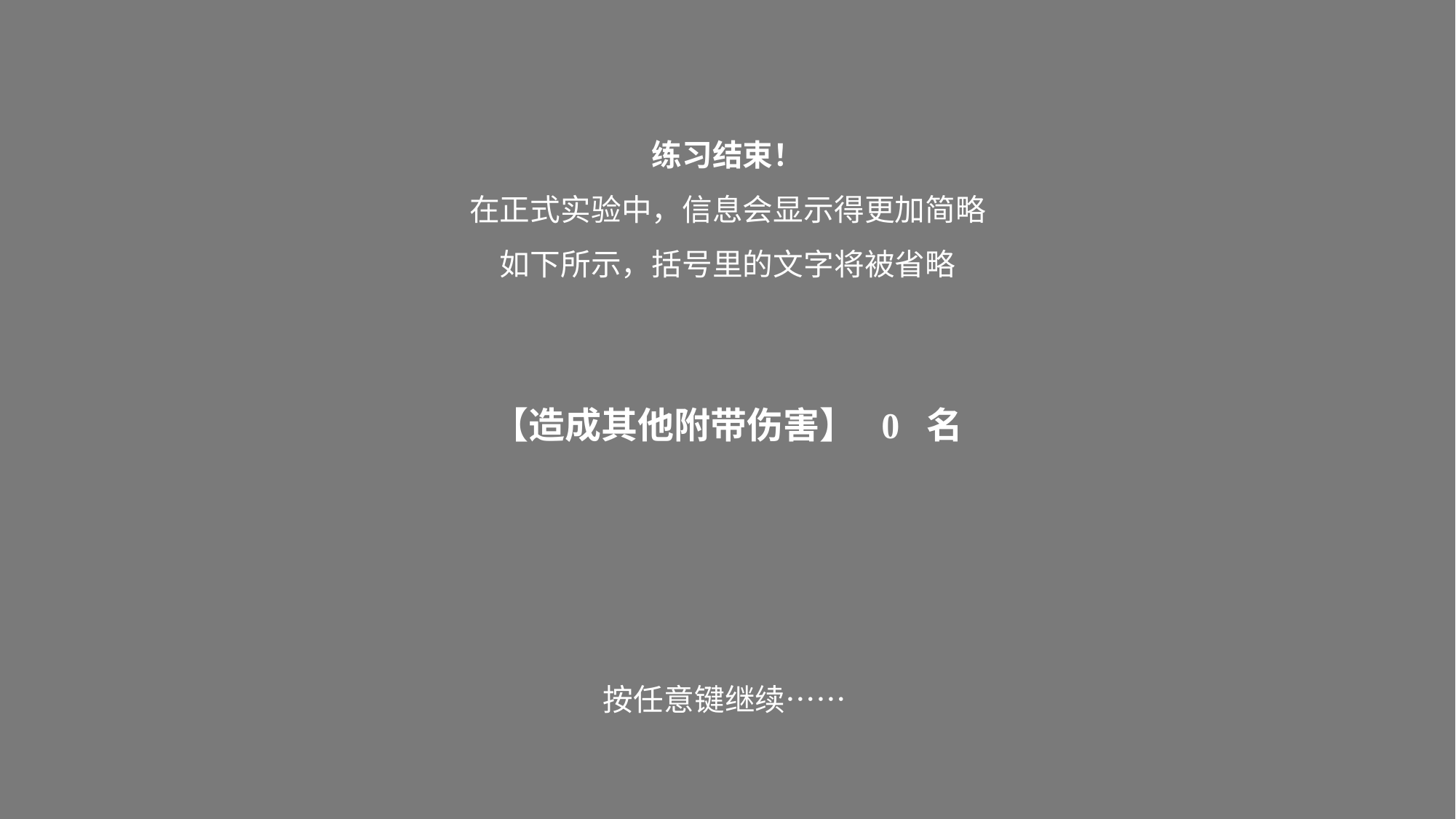

练习结束！
在正式实验中，信息会显示得更加简略
如下所示，括号里的文字将被省略
【造成其他附带伤害】  0  名
按任意键继续……